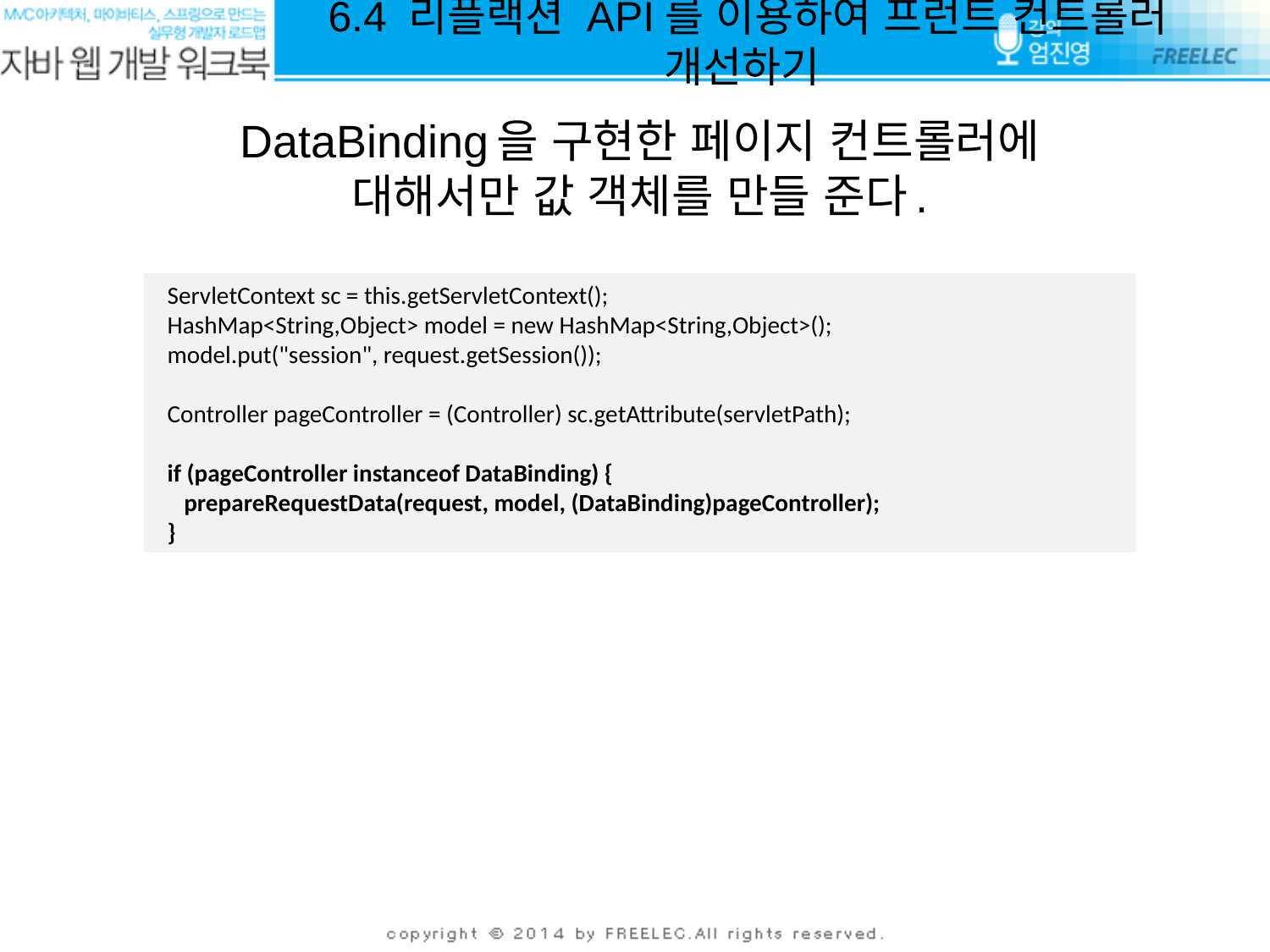

6.4 리플랙션 API를 이용하여 프런트 컨트롤러 개선하기
DataBinding을 구현한 페이지 컨트롤러에
대해서만 값 객체를 만들 준다.
  ServletContext sc = this.getServletContext();
  HashMap<String,Object> model = new HashMap<String,Object>();
  model.put("session", request.getSession());

  Controller pageController = (Controller) sc.getAttribute(servletPath);

  if (pageController instanceof DataBinding) {
     prepareRequestData(request, model, (DataBinding)pageController);
  }